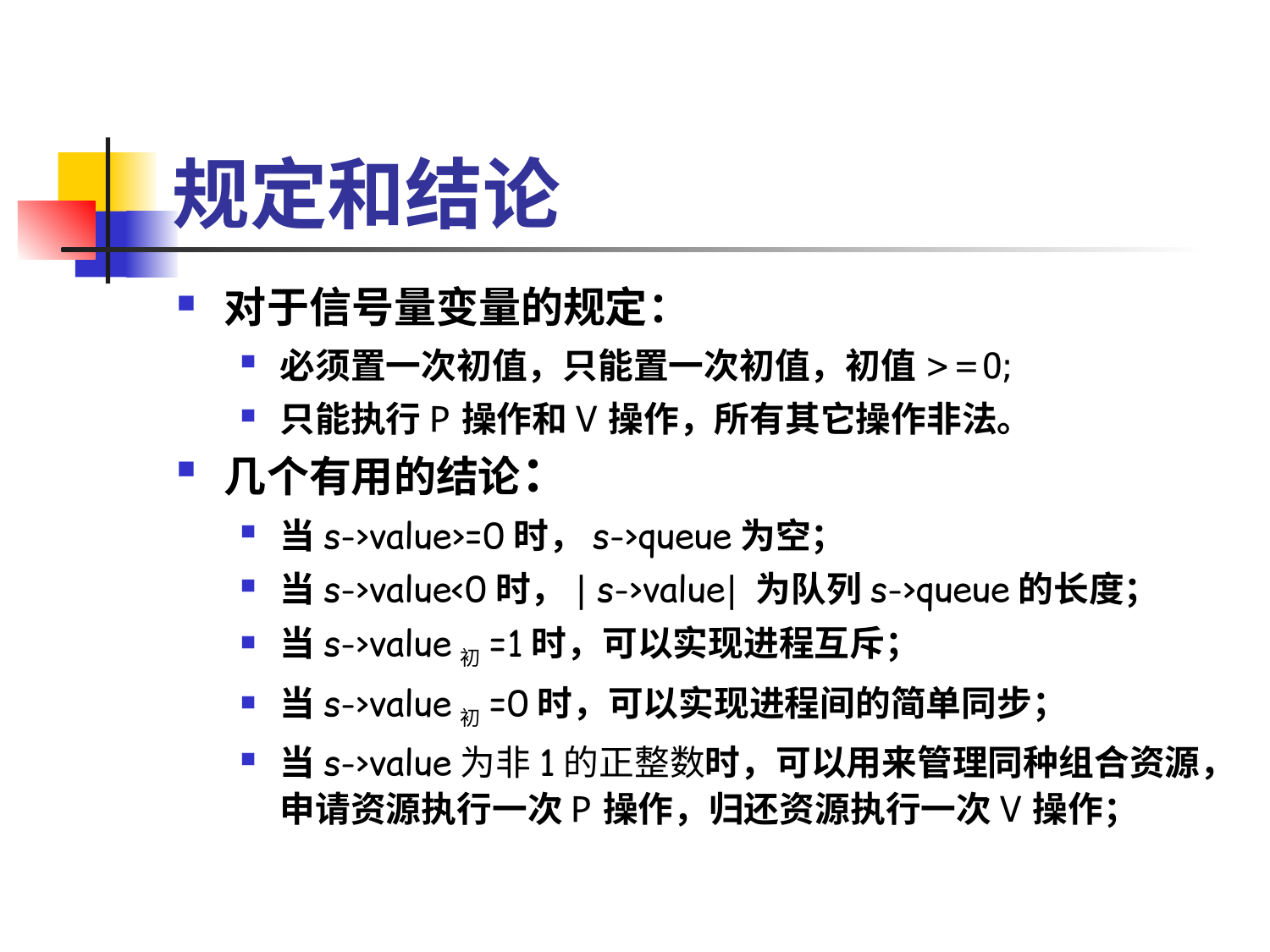

# 规定和结论
对于信号量变量的规定：
必须置一次初值，只能置一次初值，初值>=0;
只能执行P操作和V操作，所有其它操作非法。
几个有用的结论：
当s->value>=0时，s->queue为空；
当s->value<0时，|s->value|为队列s->queue的长度；
当s->value初=1时，可以实现进程互斥；
当s->value初=0时，可以实现进程间的简单同步；
当s->value为非1的正整数时，可以用来管理同种组合资源，申请资源执行一次P操作，归还资源执行一次V操作；